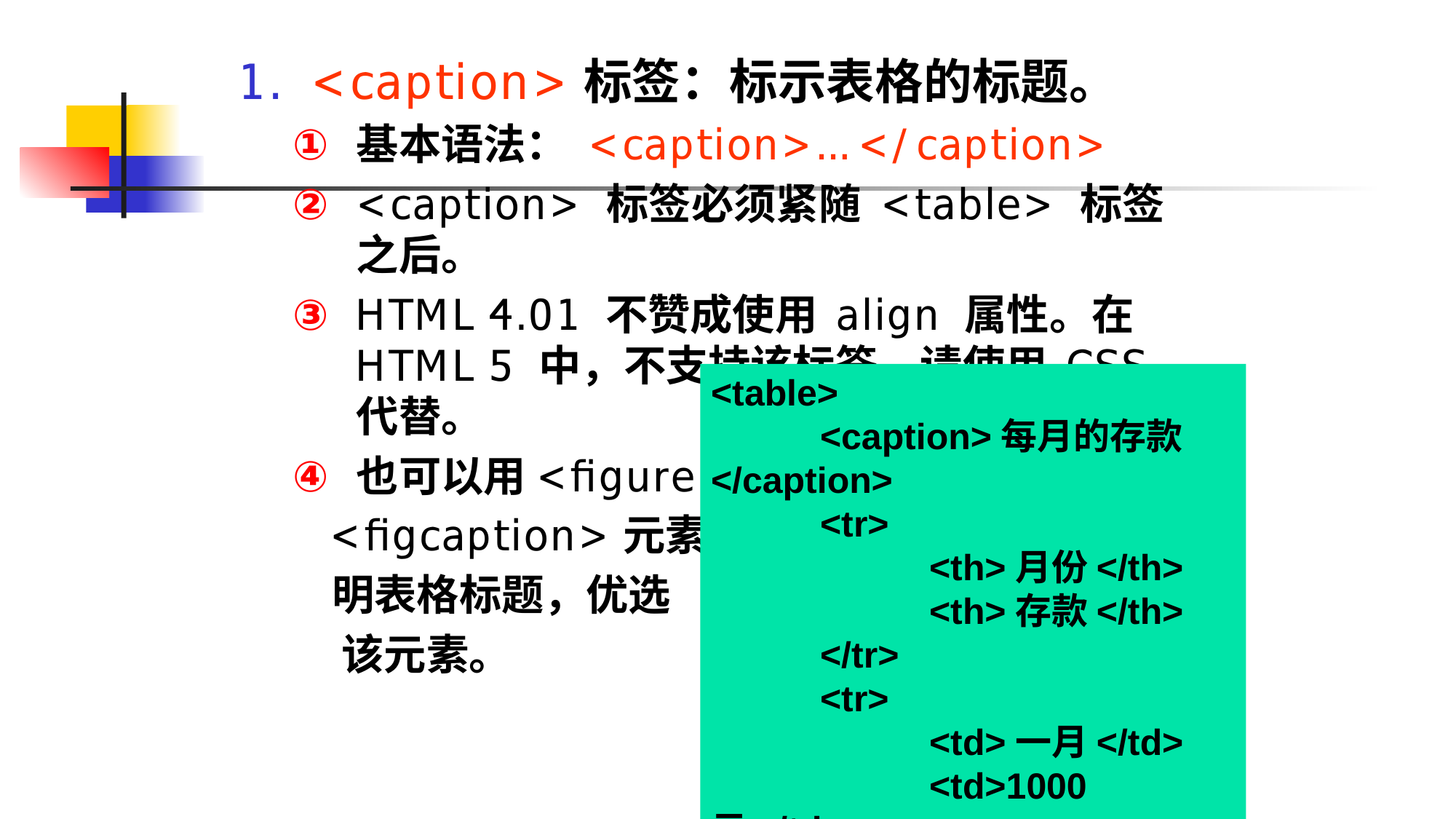

<caption>标签：标示表格的标题。
基本语法： <caption>…</caption>
<caption> 标签必须紧随 <table> 标签之后。
HTML 4.01 不赞成使用 align 属性。在 HTML 5 中，不支持该标签。请使用 CSS 代替。
也可以用<figure>
   <figcaption>元素声
   明表格标题，优选
    该元素。
<table>
	<caption>每月的存款</caption>
	<tr>
		<th>月份</th>
		<th>存款</th>
	</tr>
	<tr>
		<td>一月</td>
		<td>1000 元</td>
	</tr>
</table>